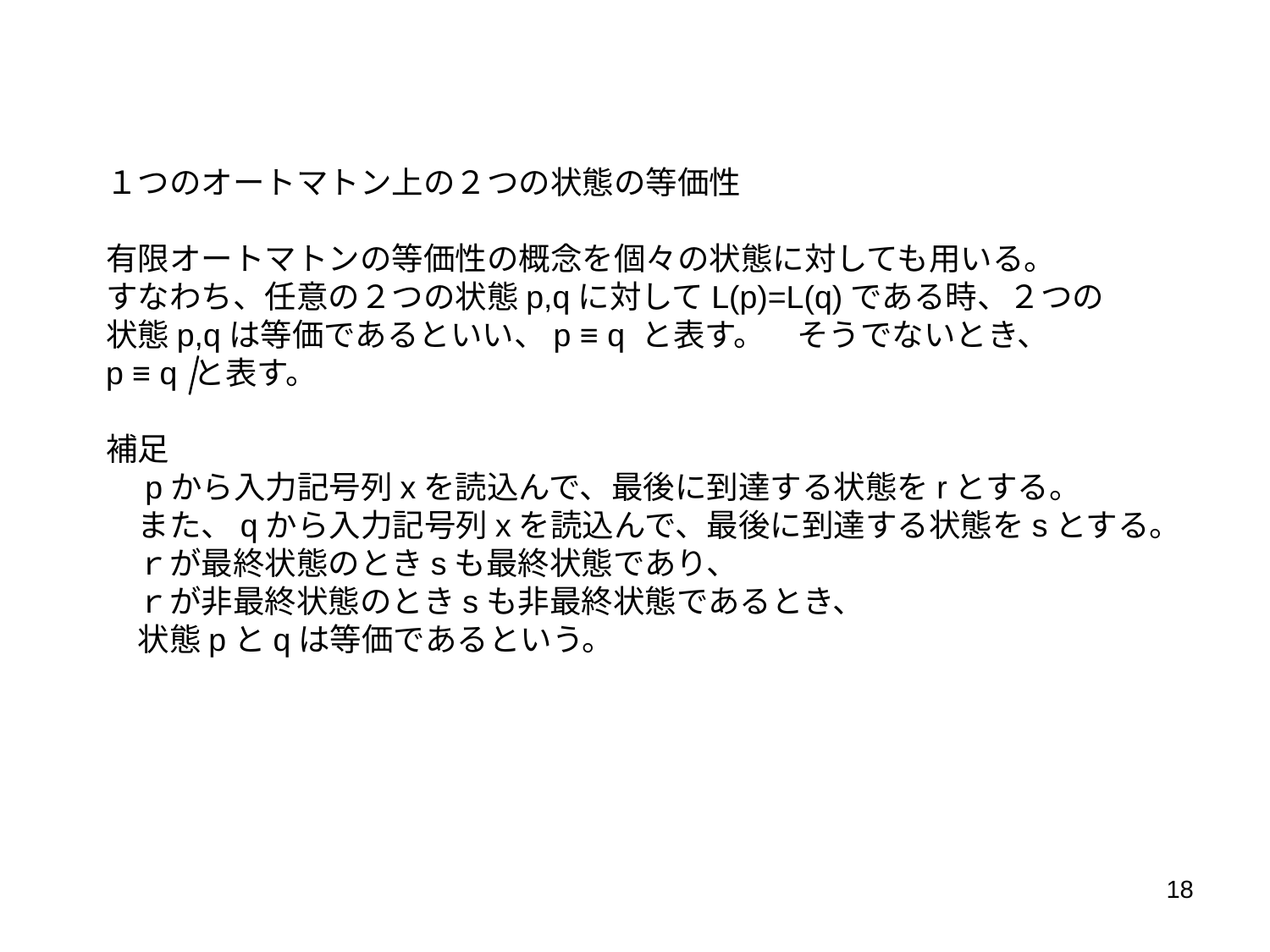

１つのオートマトン上の２つの状態の等価性

有限オートマトンの等価性の概念を個々の状態に対しても用いる。
すなわち、任意の２つの状態p,qに対してL(p)=L(q)である時、２つの
状態p,qは等価であるといい、p ≡ q と表す。　そうでないとき、
p ≡ q と表す。

補足
　pから入力記号列xを読込んで、最後に到達する状態をrとする。
　また、qから入力記号列xを読込んで、最後に到達する状態をsとする。
　ｒが最終状態のときsも最終状態であり、
　ｒが非最終状態のときsも非最終状態であるとき、
　状態pとqは等価であるという。

18